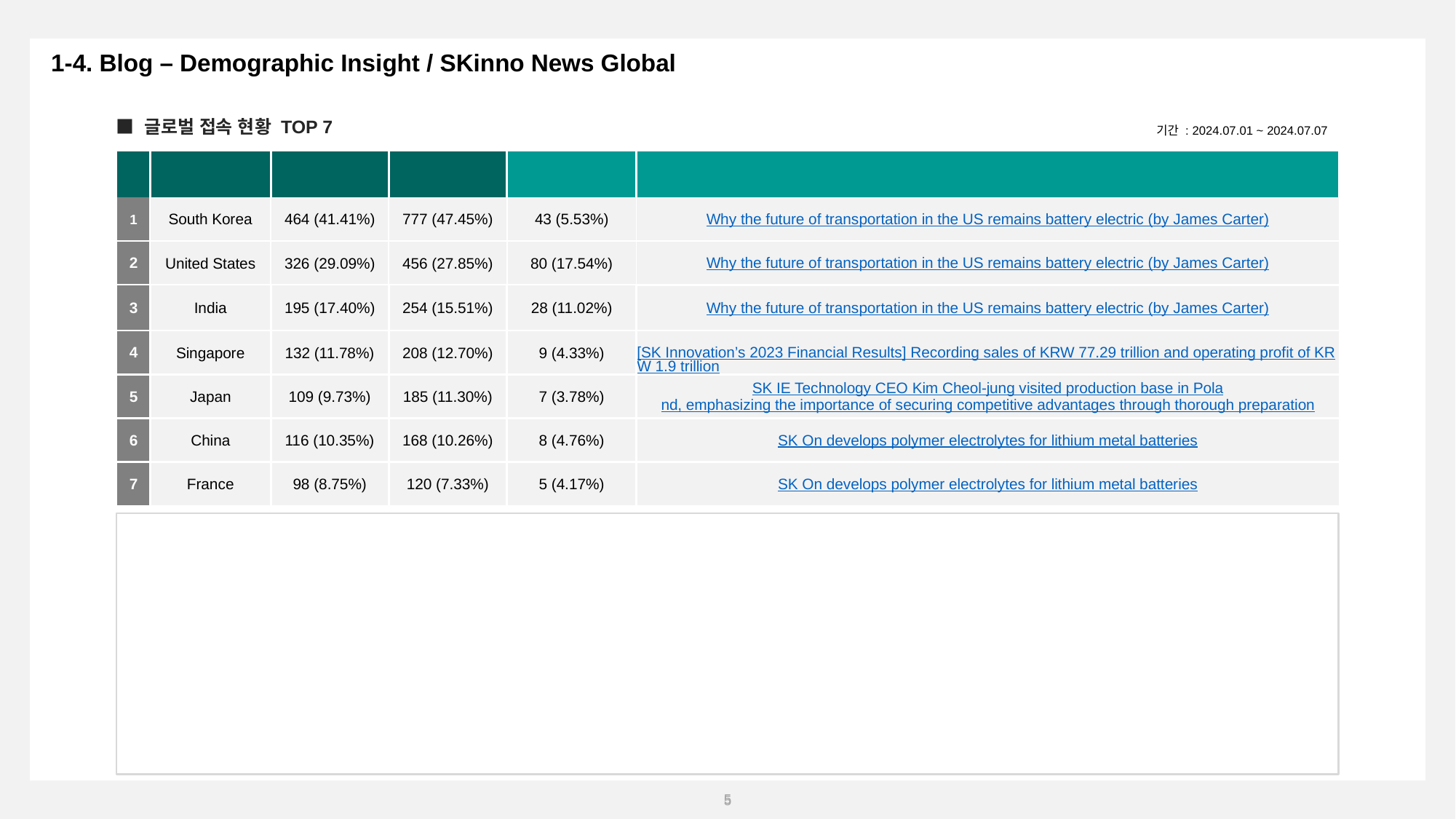

1-4. Blog – Demographic Insight / SKinno News Global
■ 글로벌 접속 현황 TOP 7
기간 : 2024.07.01 ~ 2024.07.07
| 순위 | 국가 | 총 방문 수 (비중) | 총 페이지뷰 (비중) | 해당국가 콘텐츠 PV (비중) | 가장 많이 본 콘텐츠 |
| --- | --- | --- | --- | --- | --- |
| 1 | South Korea | 464 (41.41%) | 777 (47.45%) | 43 (5.53%) | Why the future of transportation in the US remains battery electric (by James Carter) |
| 2 | United States | 326 (29.09%) | 456 (27.85%) | 80 (17.54%) | Why the future of transportation in the US remains battery electric (by James Carter) |
| 3 | India | 195 (17.40%) | 254 (15.51%) | 28 (11.02%) | Why the future of transportation in the US remains battery electric (by James Carter) |
| 4 | Singapore | 132 (11.78%) | 208 (12.70%) | 9 (4.33%) | [SK Innovation’s 2023 Financial Results] Recording sales of KRW 77.29 trillion and operating profit of KRW 1.9 trillion |
| 5 | Japan | 109 (9.73%) | 185 (11.30%) | 7 (3.78%) | SK IE Technology CEO Kim Cheol-jung visited production base in Poland, emphasizing the importance of securing competitive advantages through thorough preparation |
| 6 | China | 116 (10.35%) | 168 (10.26%) | 8 (4.76%) | SK On develops polymer electrolytes for lithium metal batteries |
| 7 | France | 98 (8.75%) | 120 (7.33%) | 5 (4.17%) | SK On develops polymer electrolytes for lithium metal batteries |